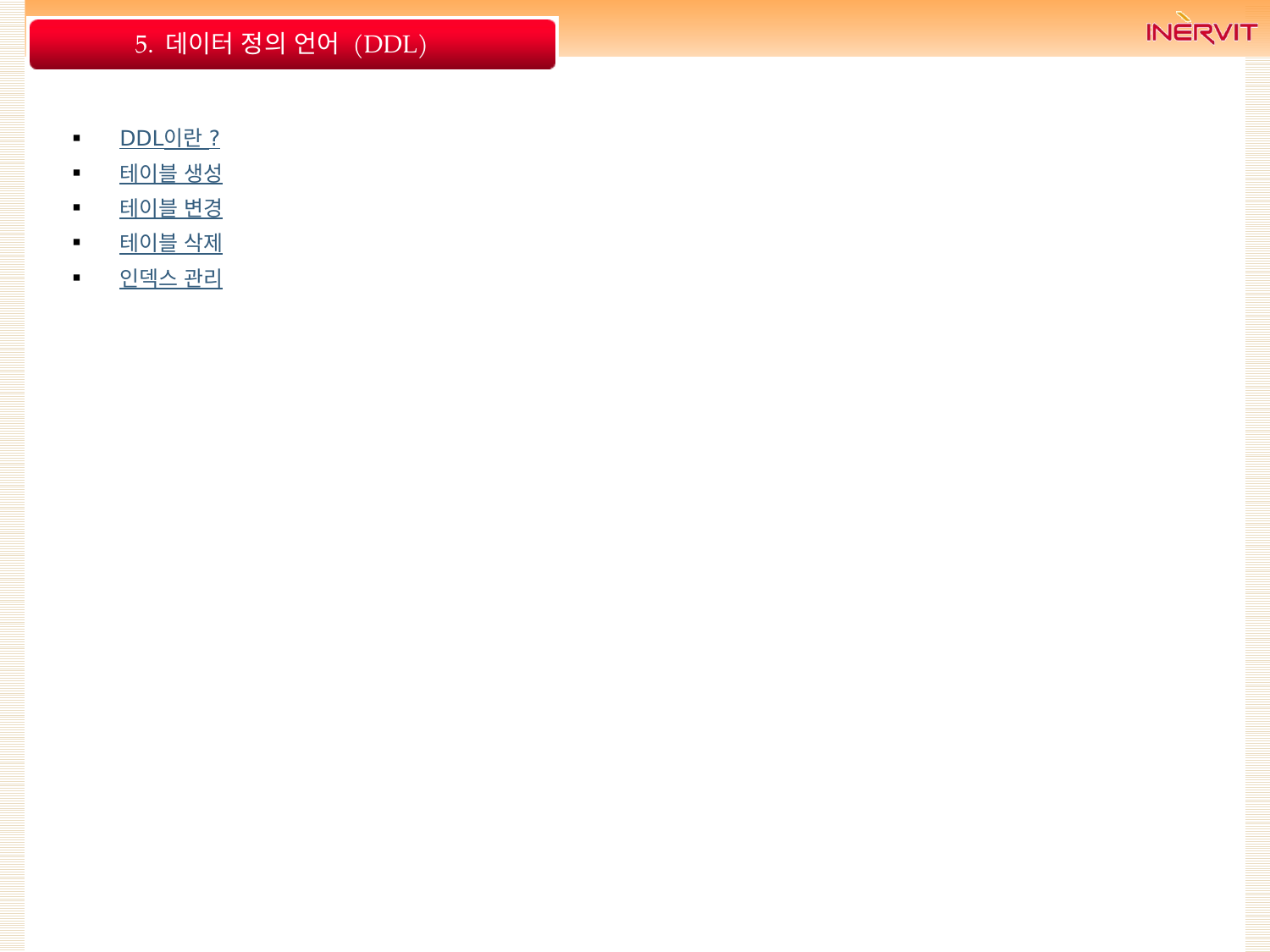

# 5. 데이터 정의 언어 (DDL)
DDL이란 ?
테이블 생성
테이블 변경
테이블 삭제
인덱스 관리